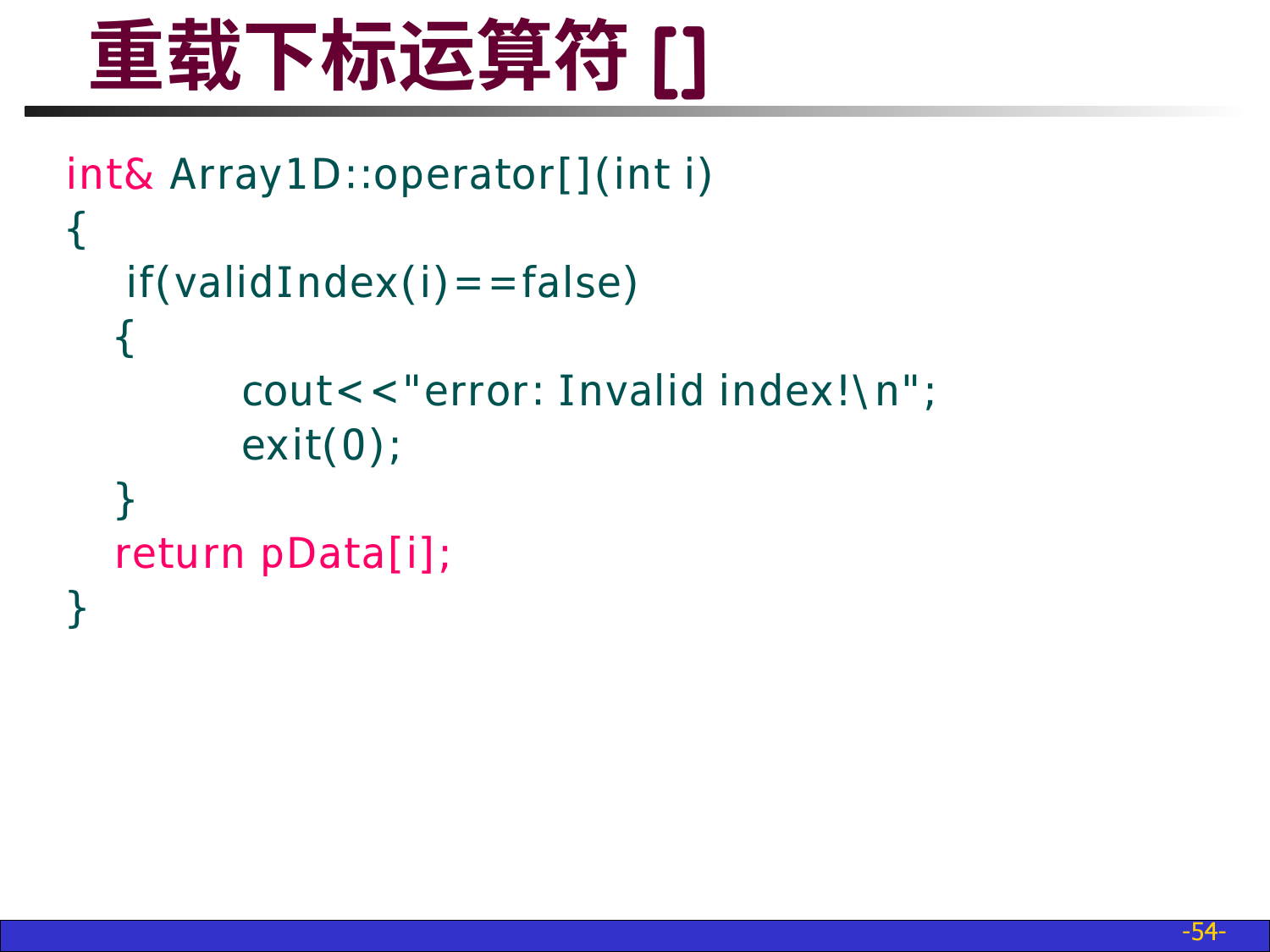

# 重载下标运算符[]
int& Array1D::operator[](int i)
{
	 if(validIndex(i)==false)
	{
		cout<<"error: Invalid index!\n";
		exit(0);
	}
	return pData[i];
}
-54-